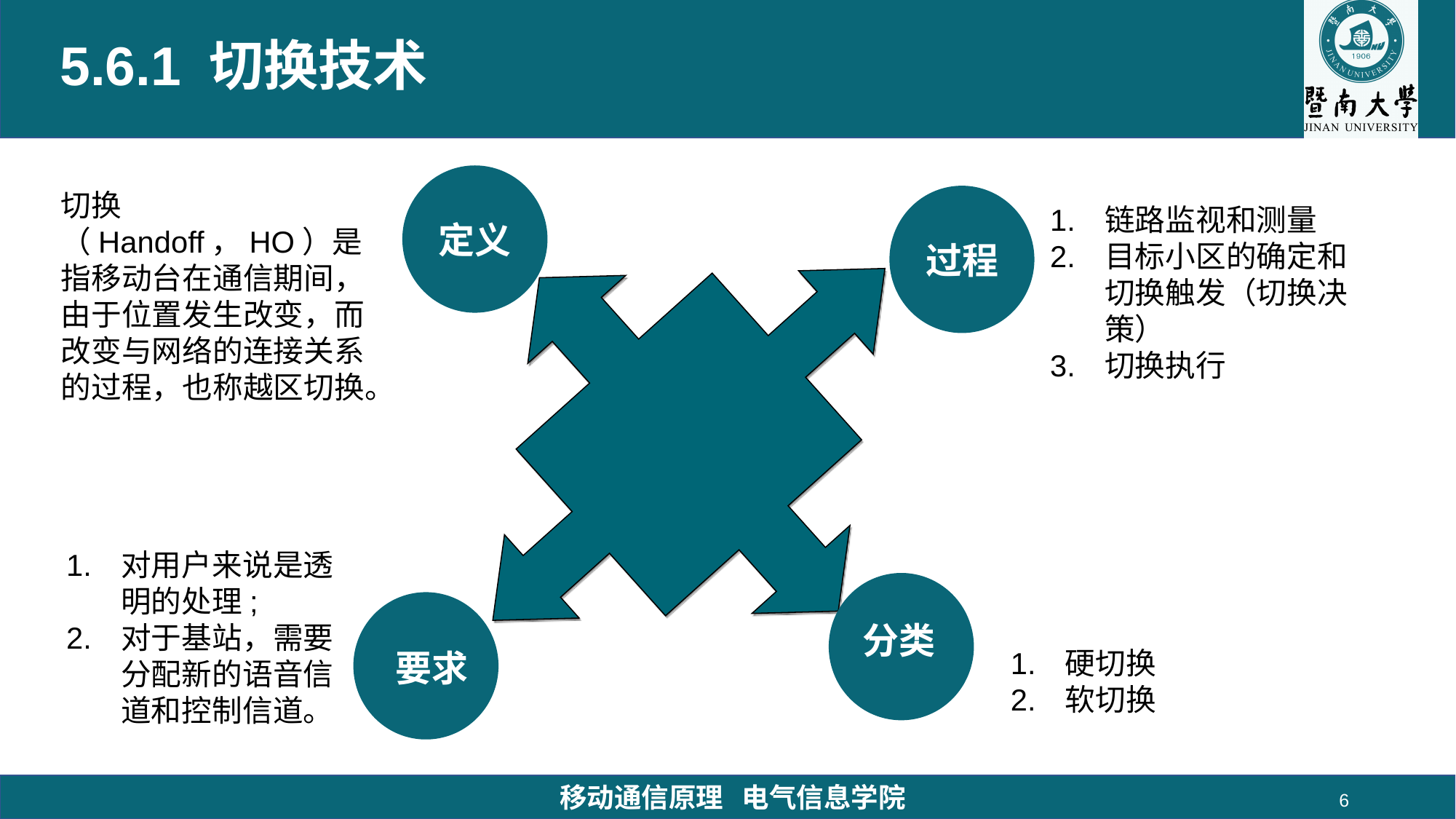

# 5.6.1 切换技术
定义
切换（Handoff，HO）是指移动台在通信期间，由于位置发生改变，而改变与网络的连接关系的过程，也称越区切换。
过程
链路监视和测量
目标小区的确定和切换触发（切换决策）
切换执行

对用户来说是透明的处理;
对于基站，需要分配新的语音信道和控制信道。

分类

要求
硬切换
软切换
移动通信原理   电气信息学院
6